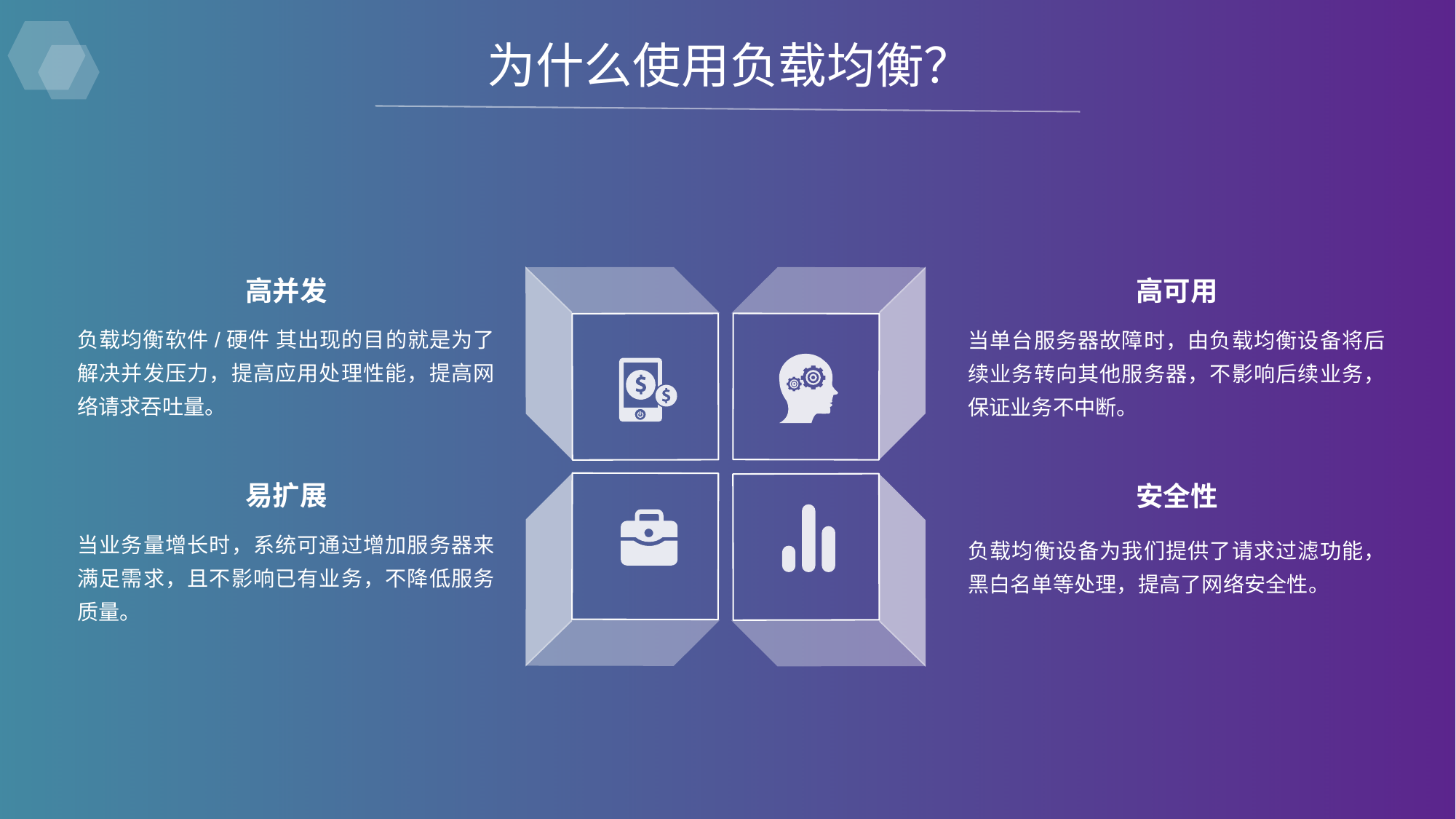

为什么使用负载均衡？

高并发
负载均衡软件/硬件 其出现的目的就是为了解决并发压力，提高应用处理性能，提高网络请求吞吐量。
高可用
当单台服务器故障时，由负载均衡设备将后续业务转向其他服务器，不影响后续业务，保证业务不中断。

易扩展
当业务量增长时，系统可通过增加服务器来满足需求，且不影响已有业务，不降低服务质量。

安全性
负载均衡设备为我们提供了请求过滤功能，黑白名单等处理，提高了网络安全性。